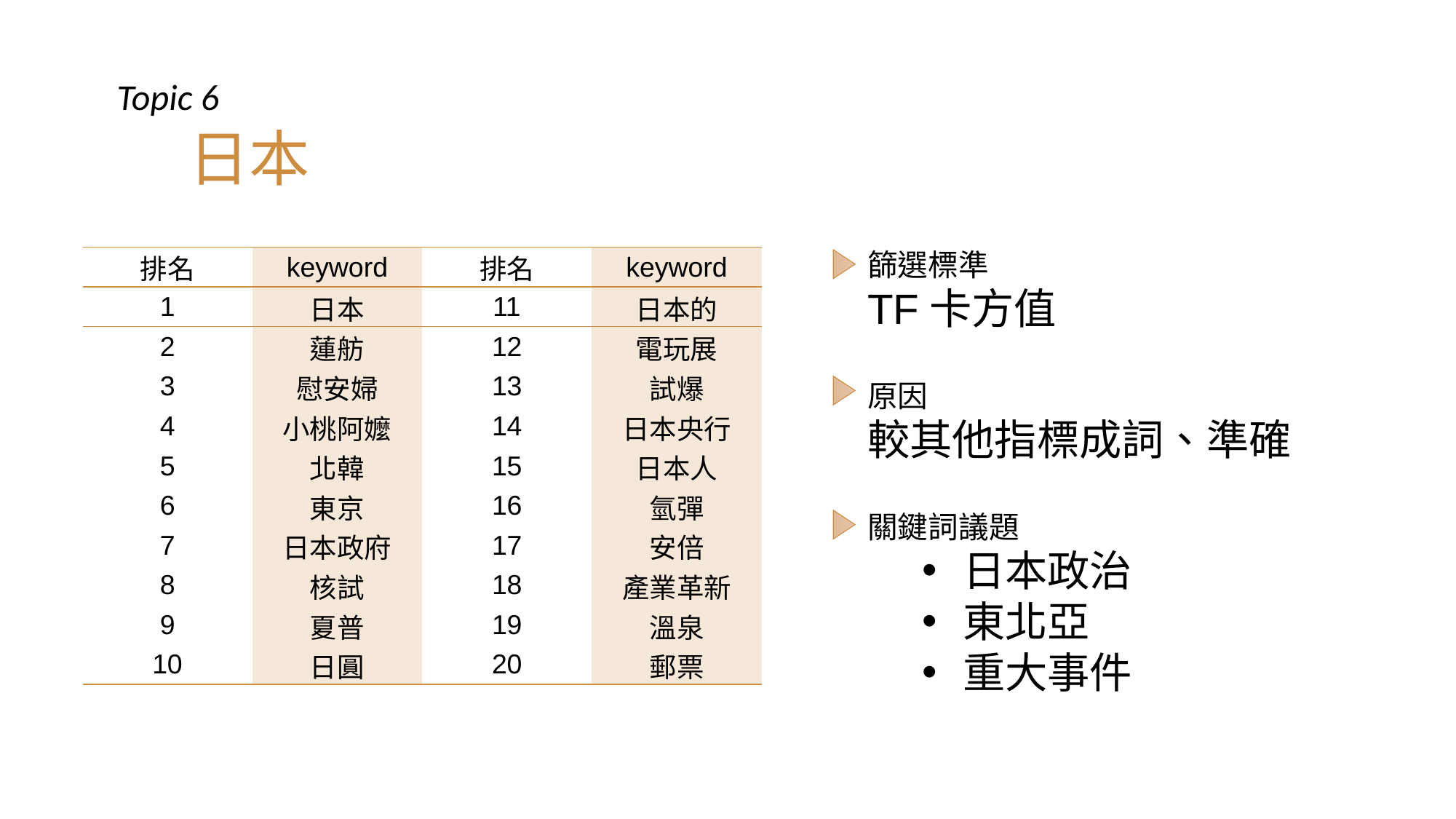

Topic 6
日本
篩選標準
TF卡方值

原因
較其他指標成詞、準確

關鍵詞議題
日本政治
東北亞
重大事件
| 排名 | keyword | 排名 | keyword |
| --- | --- | --- | --- |
| 1 | 日本 | 11 | 日本的 |
| 2 | 蓮舫 | 12 | 電玩展 |
| 3 | 慰安婦 | 13 | 試爆 |
| 4 | 小桃阿嬤 | 14 | 日本央行 |
| 5 | 北韓 | 15 | 日本人 |
| 6 | 東京 | 16 | 氫彈 |
| 7 | 日本政府 | 17 | 安倍 |
| 8 | 核試 | 18 | 產業革新 |
| 9 | 夏普 | 19 | 溫泉 |
| 10 | 日圓 | 20 | 郵票 |